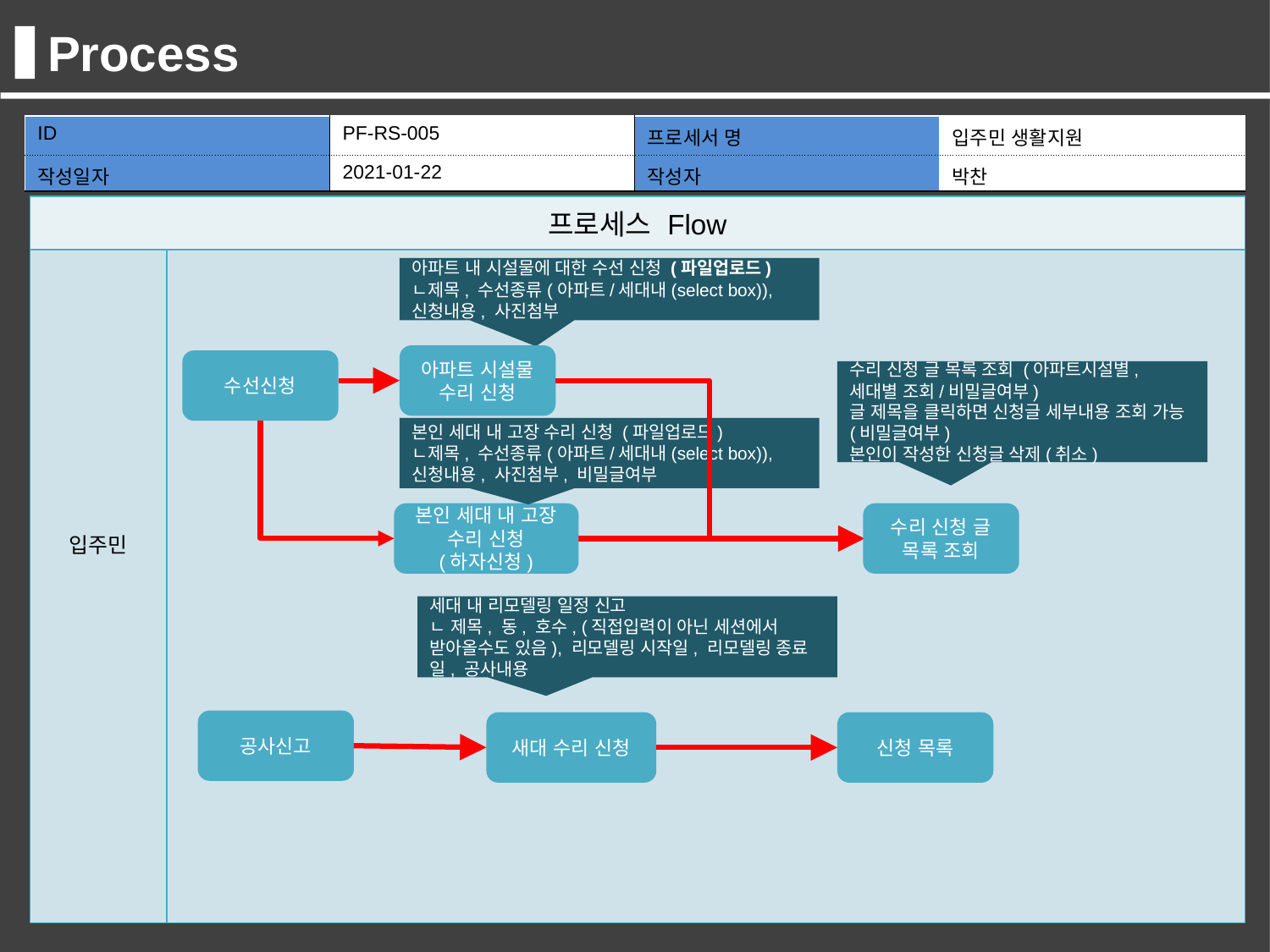

Process
Process

| ID | PF-RS-006 | 프로세서 명 | 최종합격자관리 |
| --- | --- | --- | --- |
| 작성일자 | 2016.05.11 | 작성자 | 김선도 |
| ID | PF-RS-005 | 프로세서 명 | 입주민 생활지원 |
| --- | --- | --- | --- |
| 작성일자 | 2021-01-22 | 작성자 | 박찬 |
| 프로세스 Flow |  |
| --- | --- |
| 관리자 교사 |  |
| 프로세스 Flow |  |
| --- | --- |
| 입주민 |  |
아파트 내 시설물에 대한 수선 신청 (파일업로드)
ㄴ제목, 수선종류(아파트/세대내(select box)), 신청내용, 사진첨부
아파트 시설물 수리 신청
수선신청
수리 신청 글 목록 조회 (아파트시설별, 세대별 조회/비밀글여부)
글 제목을 클릭하면 신청글 세부내용 조회 가능 (비밀글여부)
본인이 작성한 신청글 삭제(취소)
본인 세대 내 고장 수리 신청 (파일업로드)
ㄴ제목, 수선종류(아파트/세대내(select box)), 신청내용, 사진첨부, 비밀글여부
본인 세대 내 고장 수리 신청
(하자신청)
수리 신청 글 목록 조회
1.면접 대상자 조회
세대 내 리모델링 일정 신고
ㄴ 제목, 동, 호수, (직접입력이 아닌 세션에서 받아올수도 있음), 리모델링 시작일, 리모델링 종료일, 공사내용
공사신고
새대 수리 신청
신청 목록